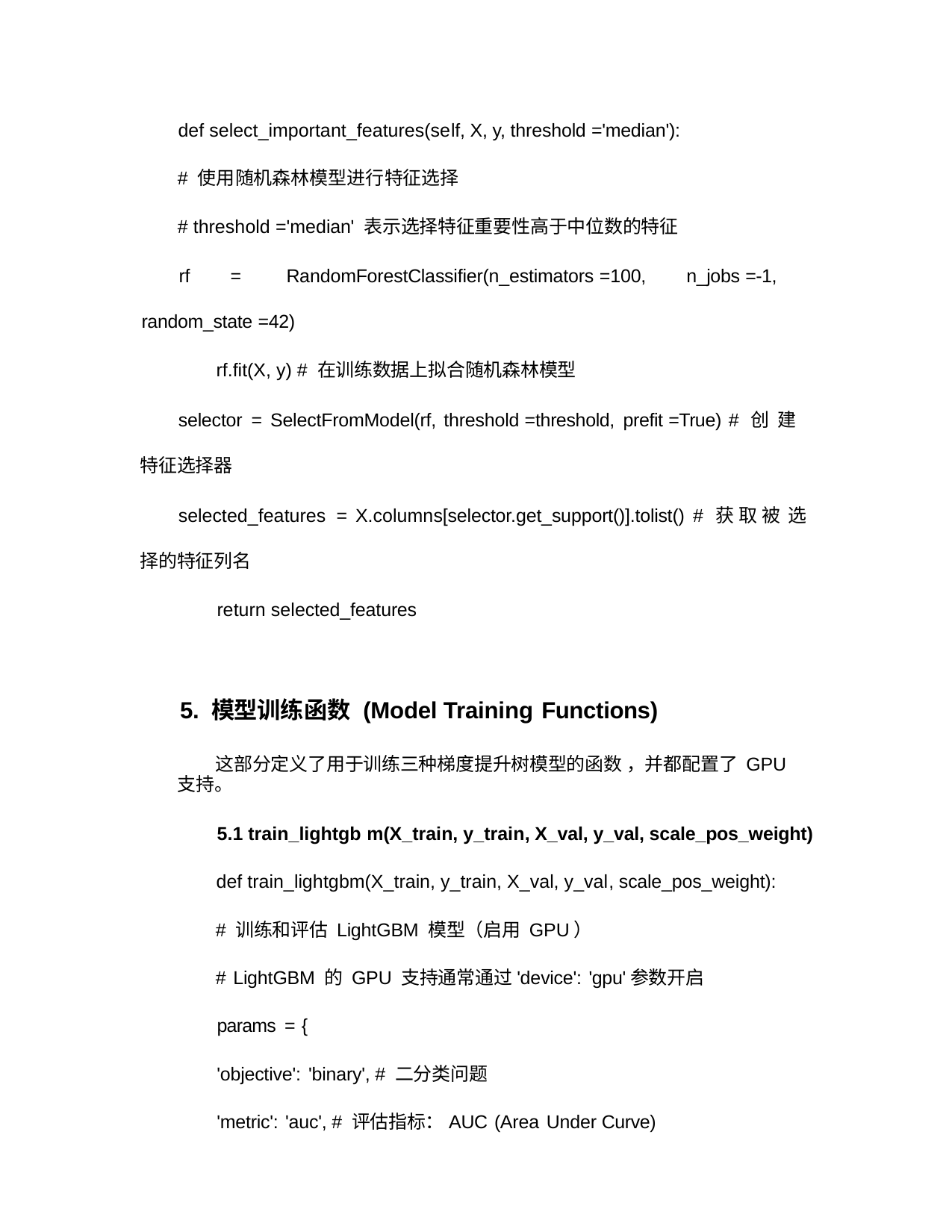

def select_important_features(self, X, y, threshold ='median'):
# 使用随机森林模型进行特征选择
# threshold ='median' 表示选择特征重要性高于中位数的特征
rf        =         RandomForestClassifier(n_estimators =100,        n_jobs =-1,  random_state =42)
rf.fit(X, y) # 在训练数据上拟合随机森林模型
selector = SelectFromModel(rf, threshold =threshold, prefit =True) # 创  建特征选择器
selected_features = X.columns[selector.get_support()].tolist() # 获 取 被  选择的特征列名

return selected_features

5. 模型训练函数 (Model Training Functions)

这部分定义了用于训练三种梯度提升树模型的函数 ，并都配置了 GPU 支持。

5.1 train_lightgb m(X_train, y_train, X_val, y_val, scale_pos_weight)
def train_lightgbm(X_train, y_train, X_val, y_val, scale_pos_weight):
# 训练和评估 LightGBM 模型（启用 GPU）
# LightGBM 的 GPU 支持通常通过'device': 'gpu'参数开启
params = {
'objective': 'binary', # 二分类问题

'metric': 'auc', # 评估指标：AUC (Area Under Curve)